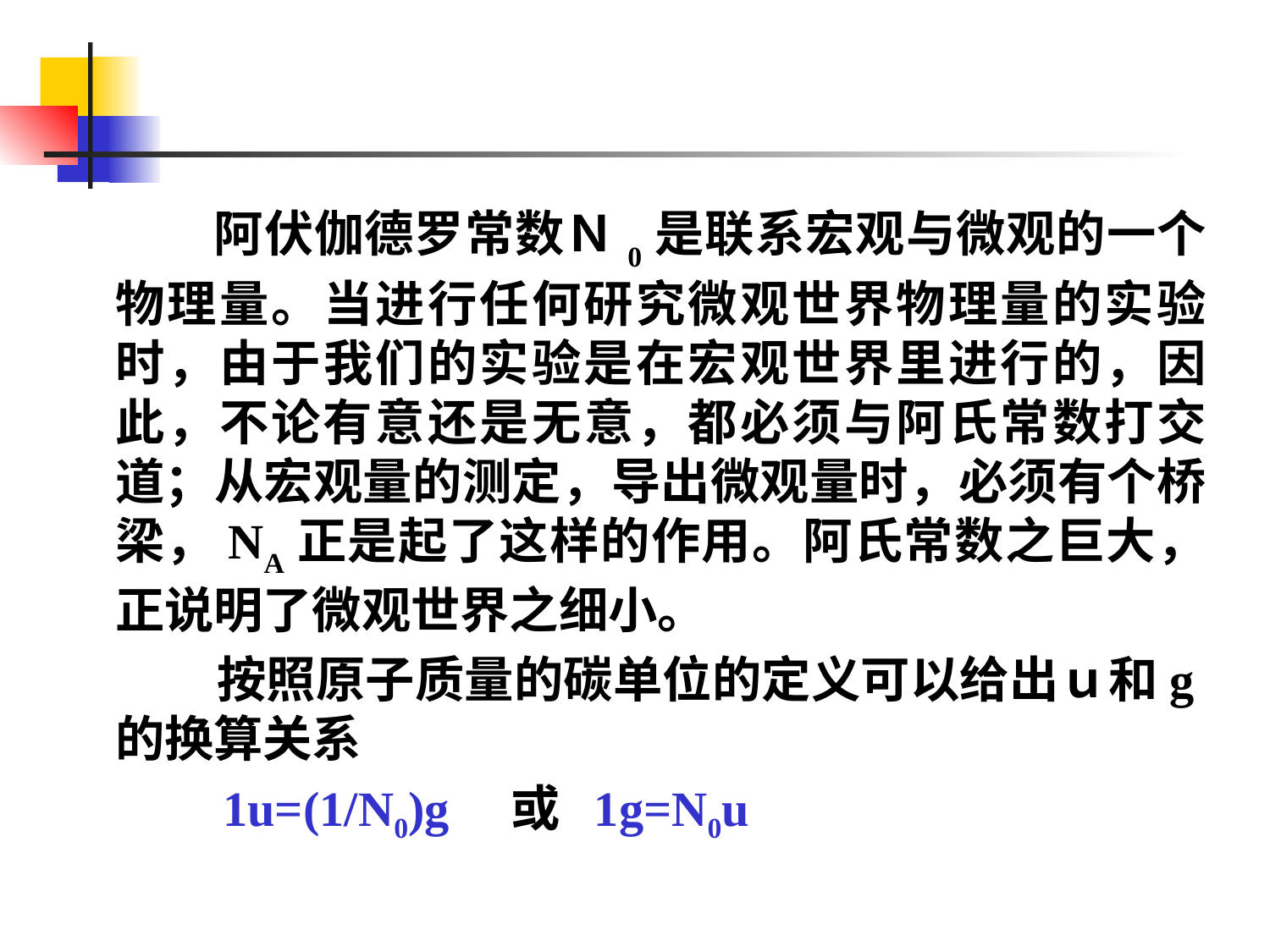

阿伏伽德罗常数Ｎ0是联系宏观与微观的一个物理量。当进行任何研究微观世界物理量的实验时，由于我们的实验是在宏观世界里进行的，因此，不论有意还是无意，都必须与阿氏常数打交道；从宏观量的测定，导出微观量时，必须有个桥梁，NA正是起了这样的作用。阿氏常数之巨大，正说明了微观世界之细小。
            按照原子质量的碳单位的定义可以给出ｕ和g的换算关系
　　    1u=(1/N0)g    或  1g=N0u